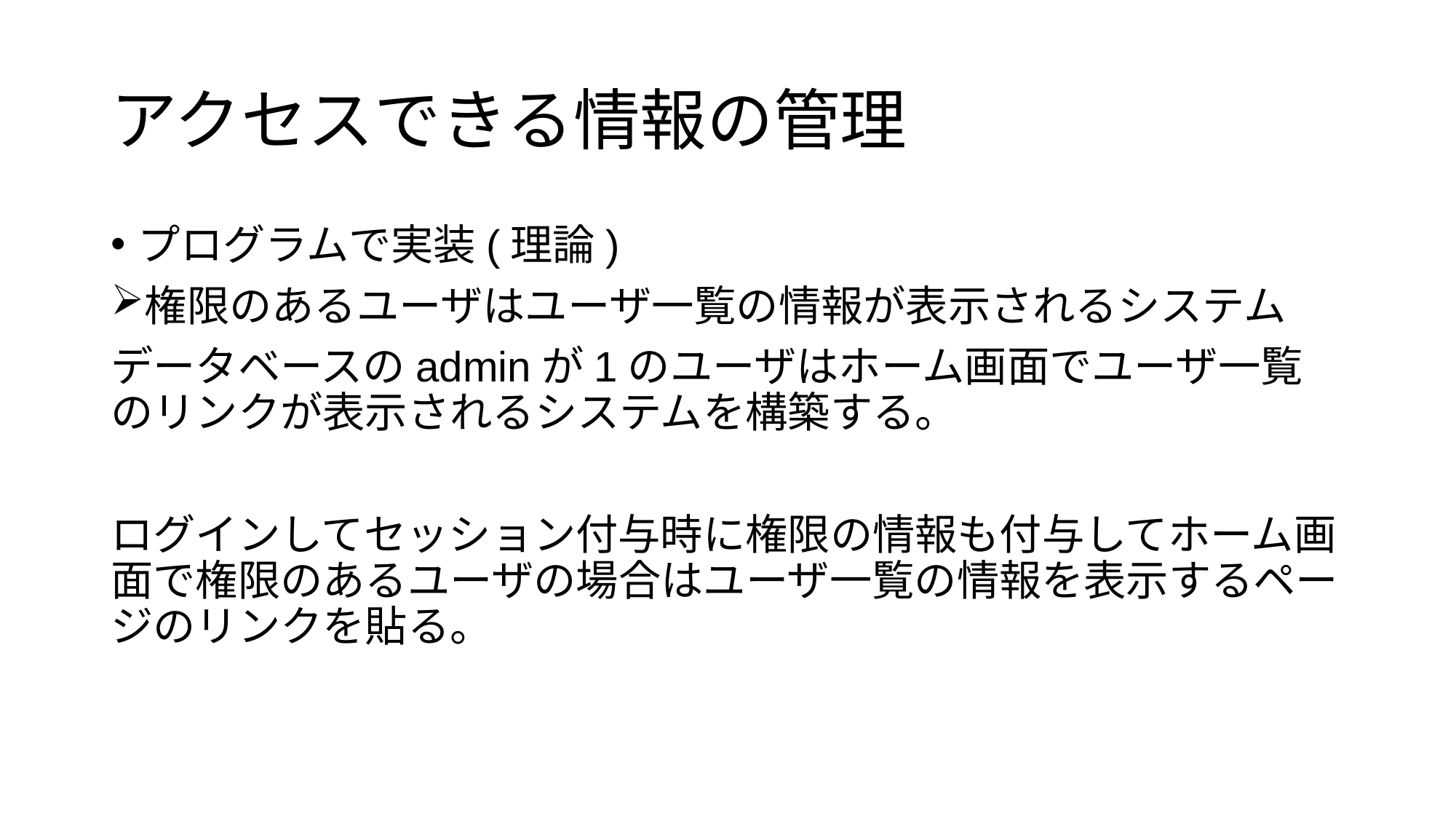

# アクセスできる情報の管理
プログラムで実装(理論)
権限のあるユーザはユーザ一覧の情報が表示されるシステム
データベースのadminが1のユーザはホーム画面でユーザ一覧のリンクが表示されるシステムを構築する。

ログインしてセッション付与時に権限の情報も付与してホーム画面で権限のあるユーザの場合はユーザ一覧の情報を表示するページのリンクを貼る。